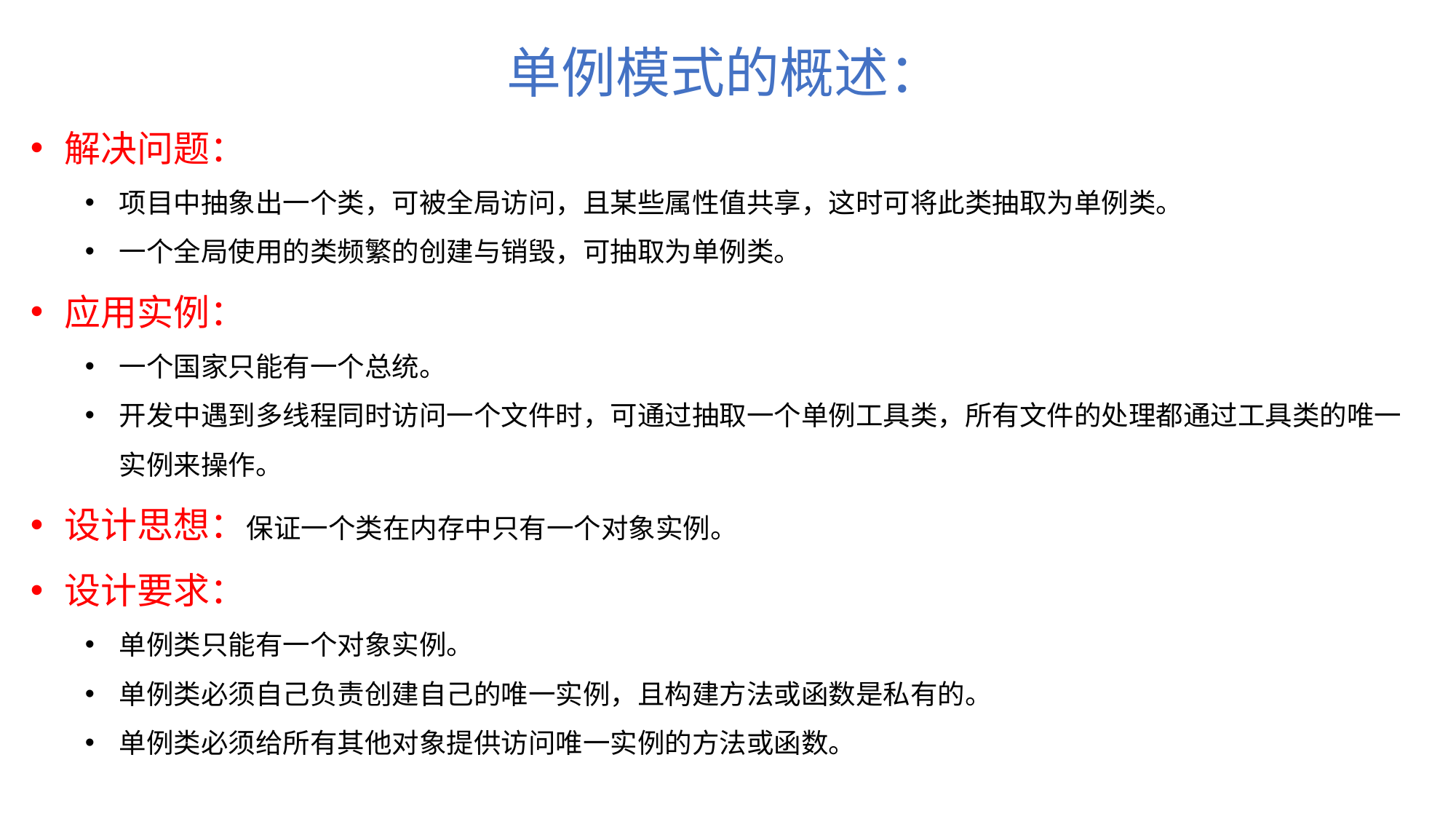

单例模式的概述：
解决问题：
项目中抽象出一个类，可被全局访问，且某些属性值共享，这时可将此类抽取为单例类。
一个全局使用的类频繁的创建与销毁，可抽取为单例类。
应用实例：
一个国家只能有一个总统。
开发中遇到多线程同时访问一个文件时，可通过抽取一个单例工具类，所有文件的处理都通过工具类的唯一实例来操作。
设计思想：保证一个类在内存中只有一个对象实例。
设计要求：
单例类只能有一个对象实例。
单例类必须自己负责创建自己的唯一实例，且构建方法或函数是私有的。
单例类必须给所有其他对象提供访问唯一实例的方法或函数。